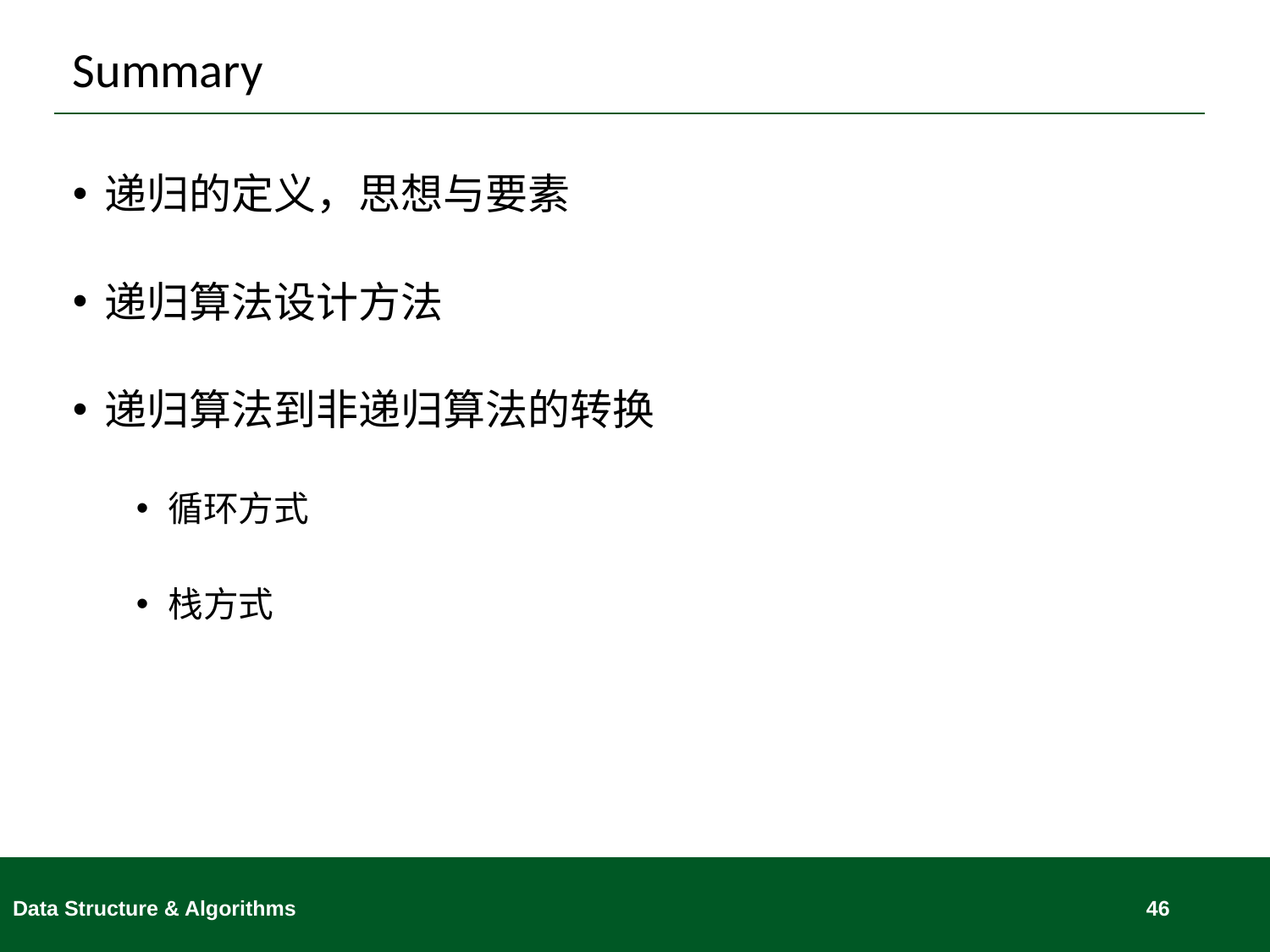

# Summary
递归的定义，思想与要素
递归算法设计方法
递归算法到非递归算法的转换
循环方式
栈方式

Data Structure & Algorithms
46